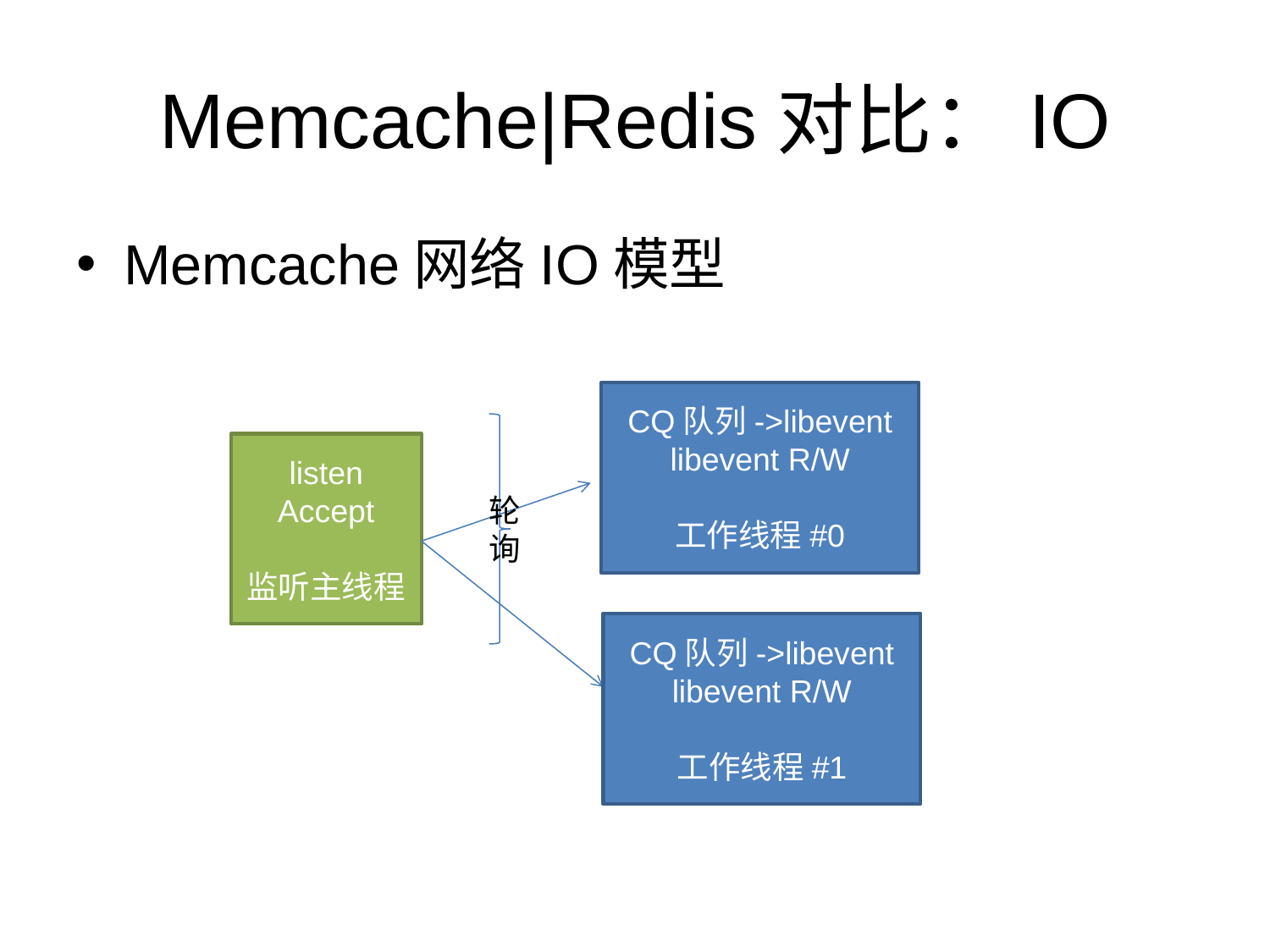

# Memcache|Redis对比：IO
Memcache网络IO模型

CQ队列->libevent
libevent R/W

工作线程#0

轮询

listen
Accept

监听主线程

CQ队列->libevent
libevent R/W

工作线程#1